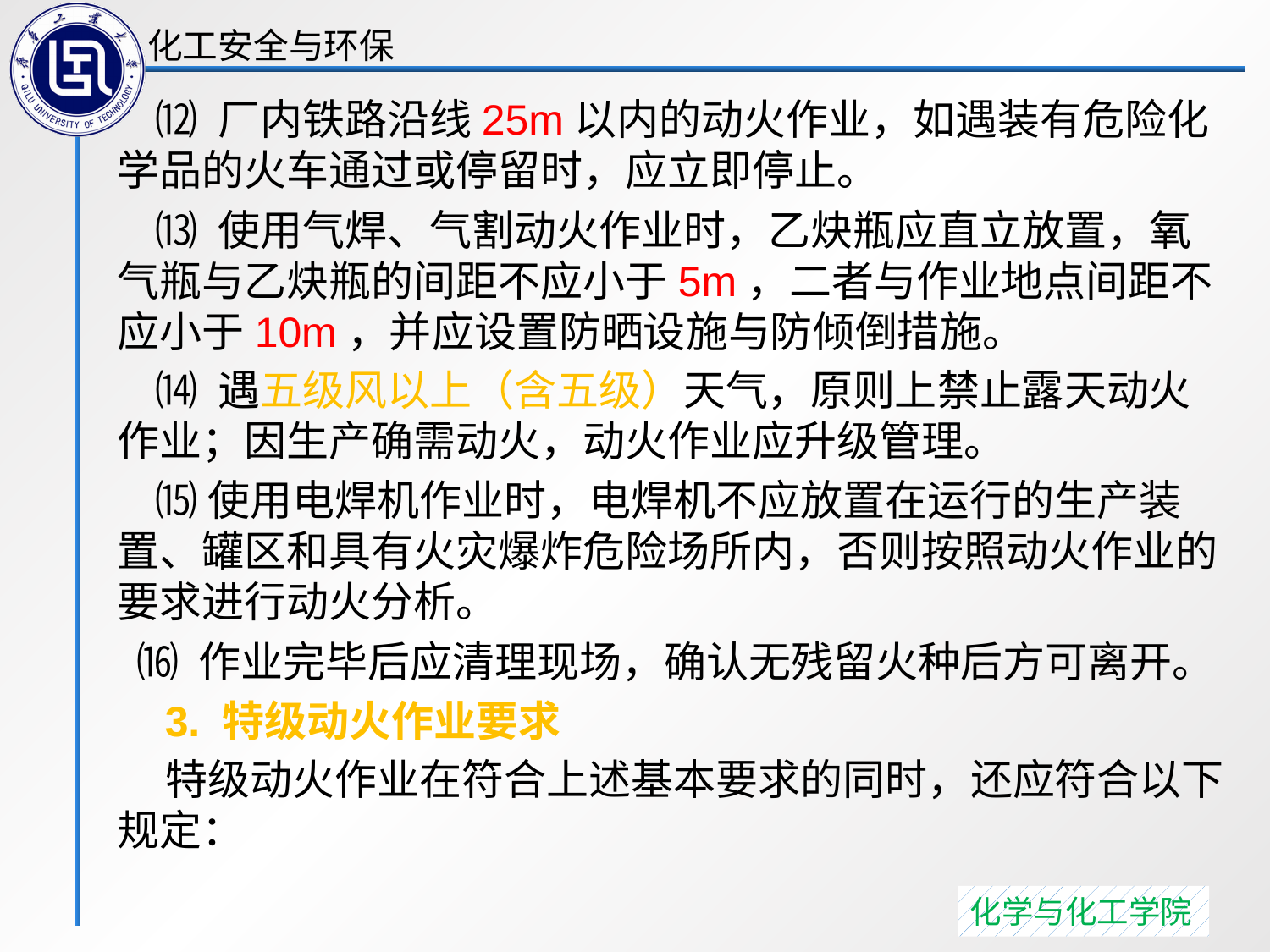

⑿ 厂内铁路沿线25m以内的动火作业，如遇装有危险化学品的火车通过或停留时，应立即停止。
    ⒀ 使用气焊、气割动火作业时，乙炔瓶应直立放置，氧气瓶与乙炔瓶的间距不应小于5m，二者与作业地点间距不应小于10m，并应设置防晒设施与防倾倒措施。
    ⒁ 遇五级风以上（含五级）天气，原则上禁止露天动火作业；因生产确需动火，动火作业应升级管理。
    ⒂使用电焊机作业时，电焊机不应放置在运行的生产装置、罐区和具有火灾爆炸危险场所内，否则按照动火作业的要求进行动火分析。
  ⒃ 作业完毕后应清理现场，确认无残留火种后方可离开。
    3. 特级动火作业要求
    特级动火作业在符合上述基本要求的同时，还应符合以下规定：